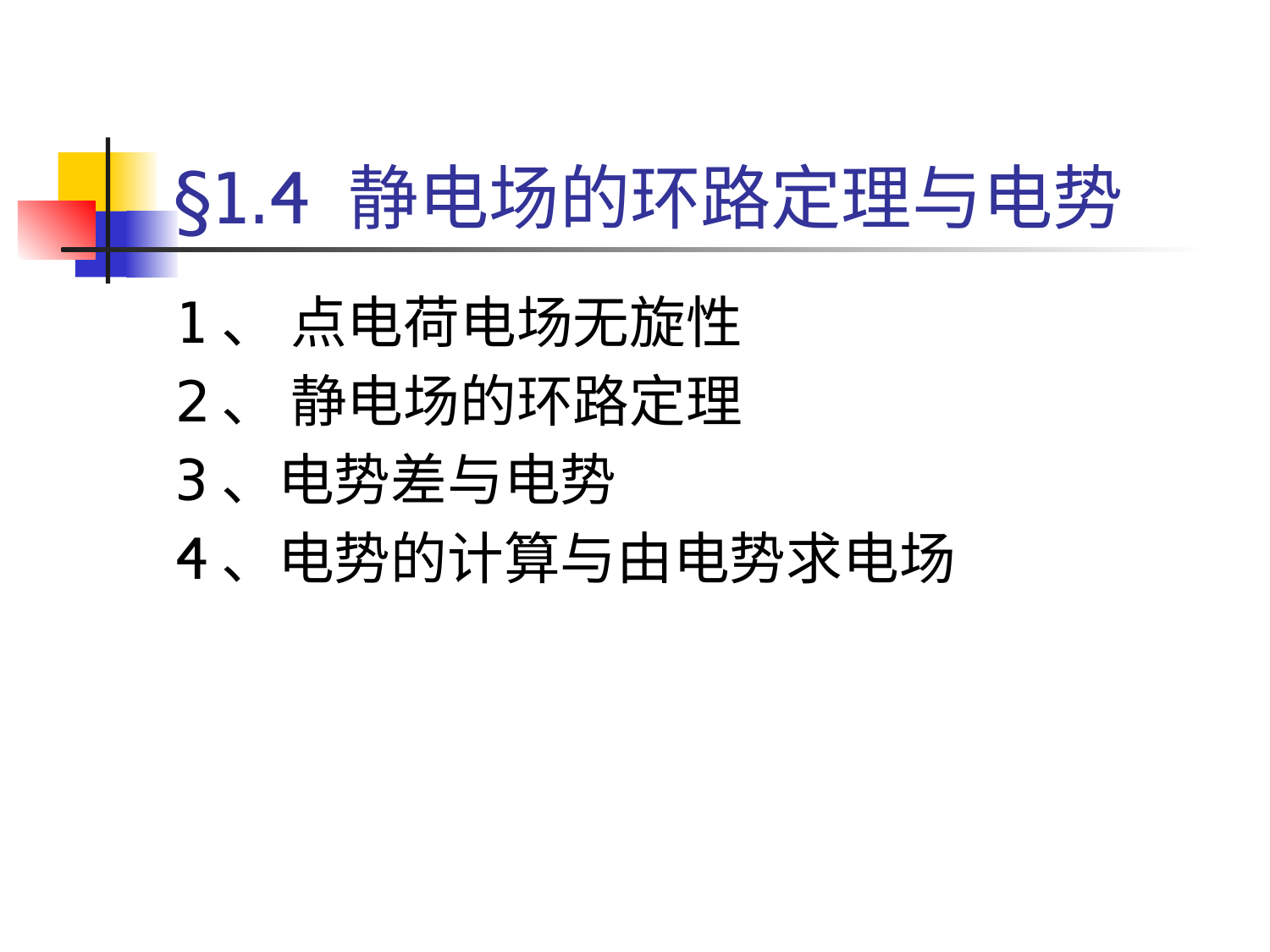

# §1.4 静电场的环路定理与电势
1、 点电荷电场无旋性
2、 静电场的环路定理
3、电势差与电势
4、电势的计算与由电势求电场